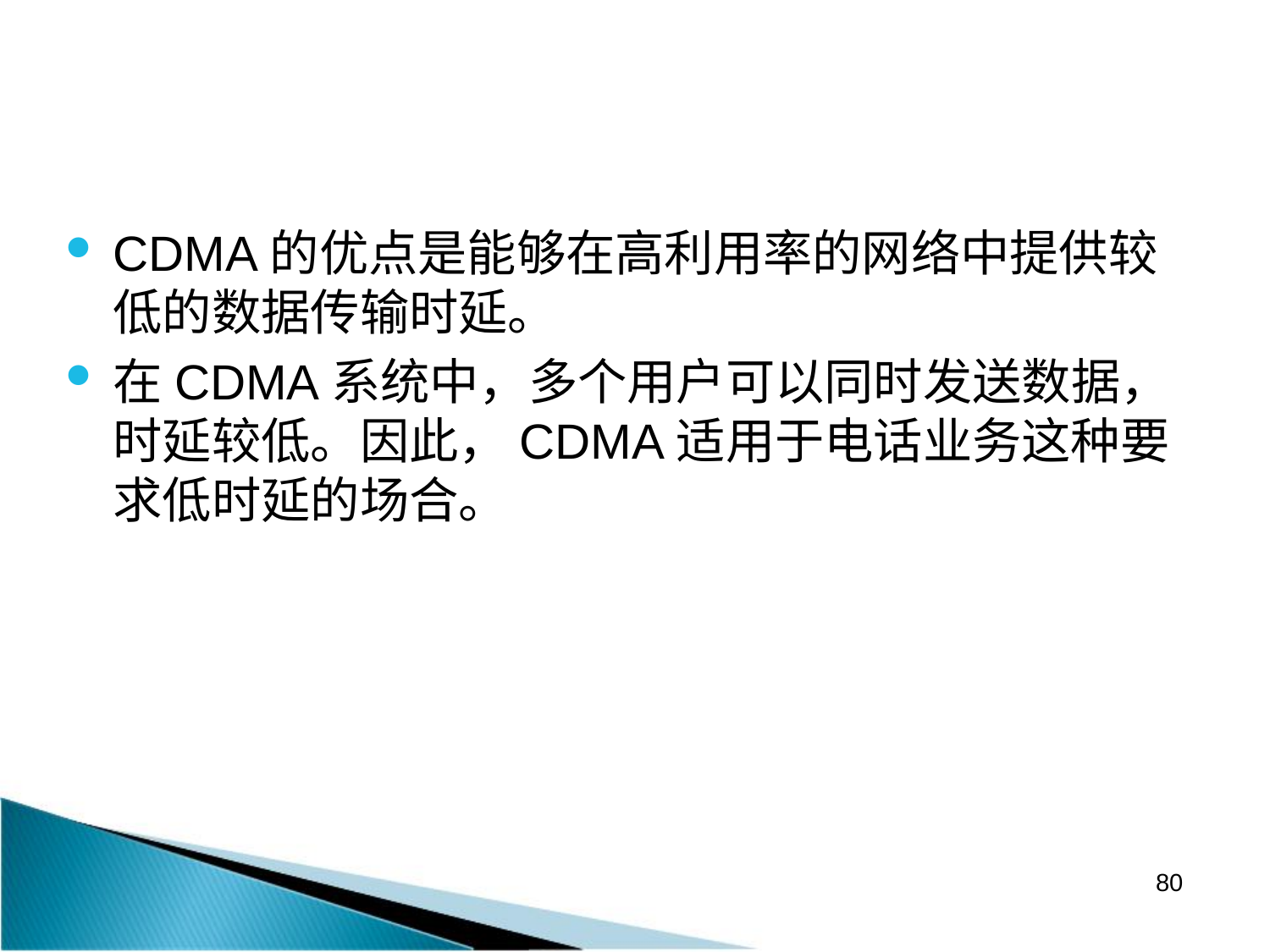

#
CDMA的优点是能够在高利用率的网络中提供较低的数据传输时延。
在CDMA系统中，多个用户可以同时发送数据，时延较低。因此，CDMA适用于电话业务这种要求低时延的场合。
80